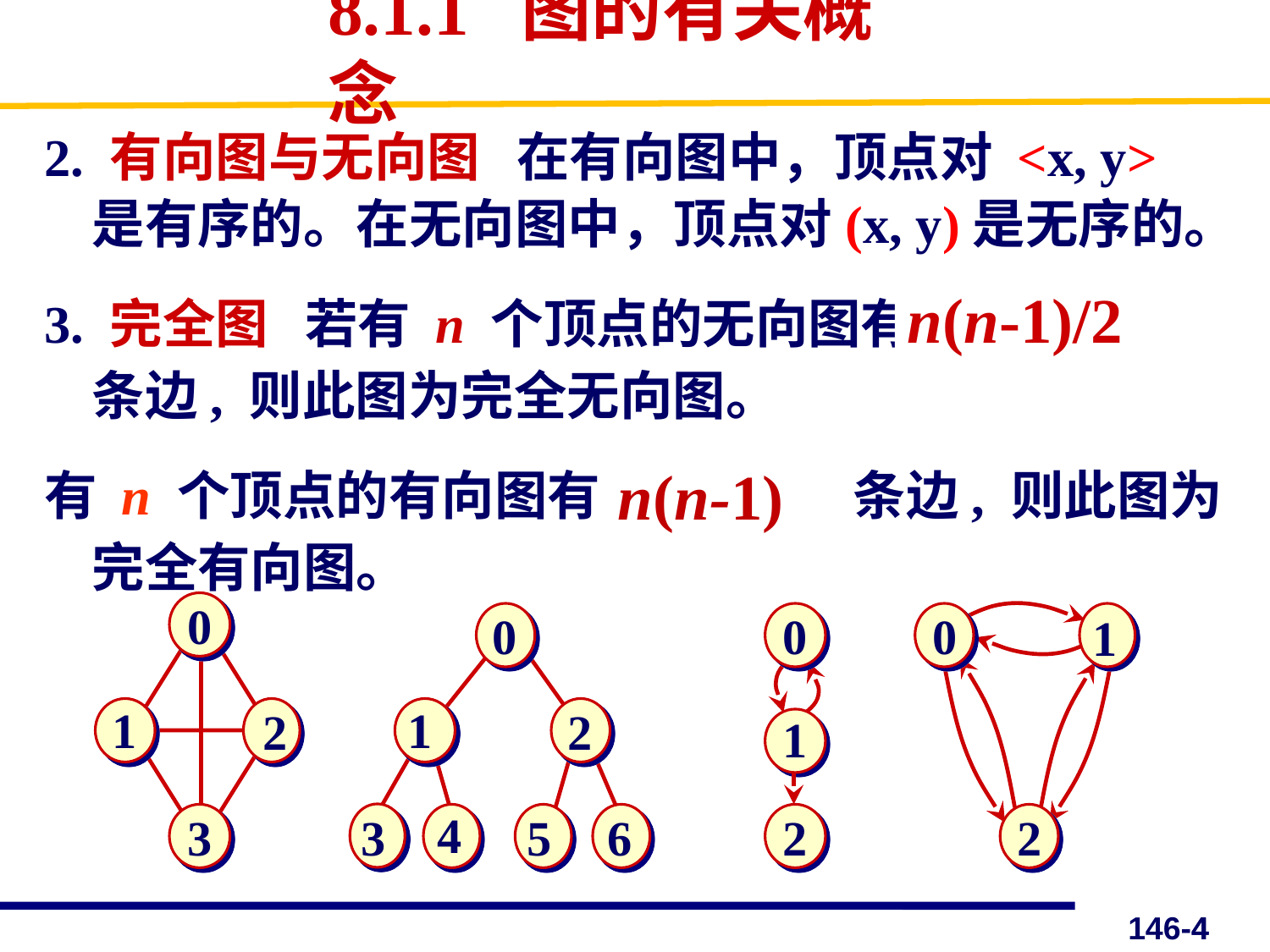

8.1.1  图的有关概念
2. 有向图与无向图   在有向图中，顶点对 <x, y> 是有序的。在无向图中，顶点对(x, y)是无序的。
3. 完全图   若有 n 个顶点的无向图有          ?       条边, 则此图为完全无向图。
有 n 个顶点的有向图有         ?      条边, 则此图为完全有向图。
n(n-1)/2
n(n-1)
0

0
0
0
1

1
1
2
2

1

4
3
3
5
6
2
2

4
146-4